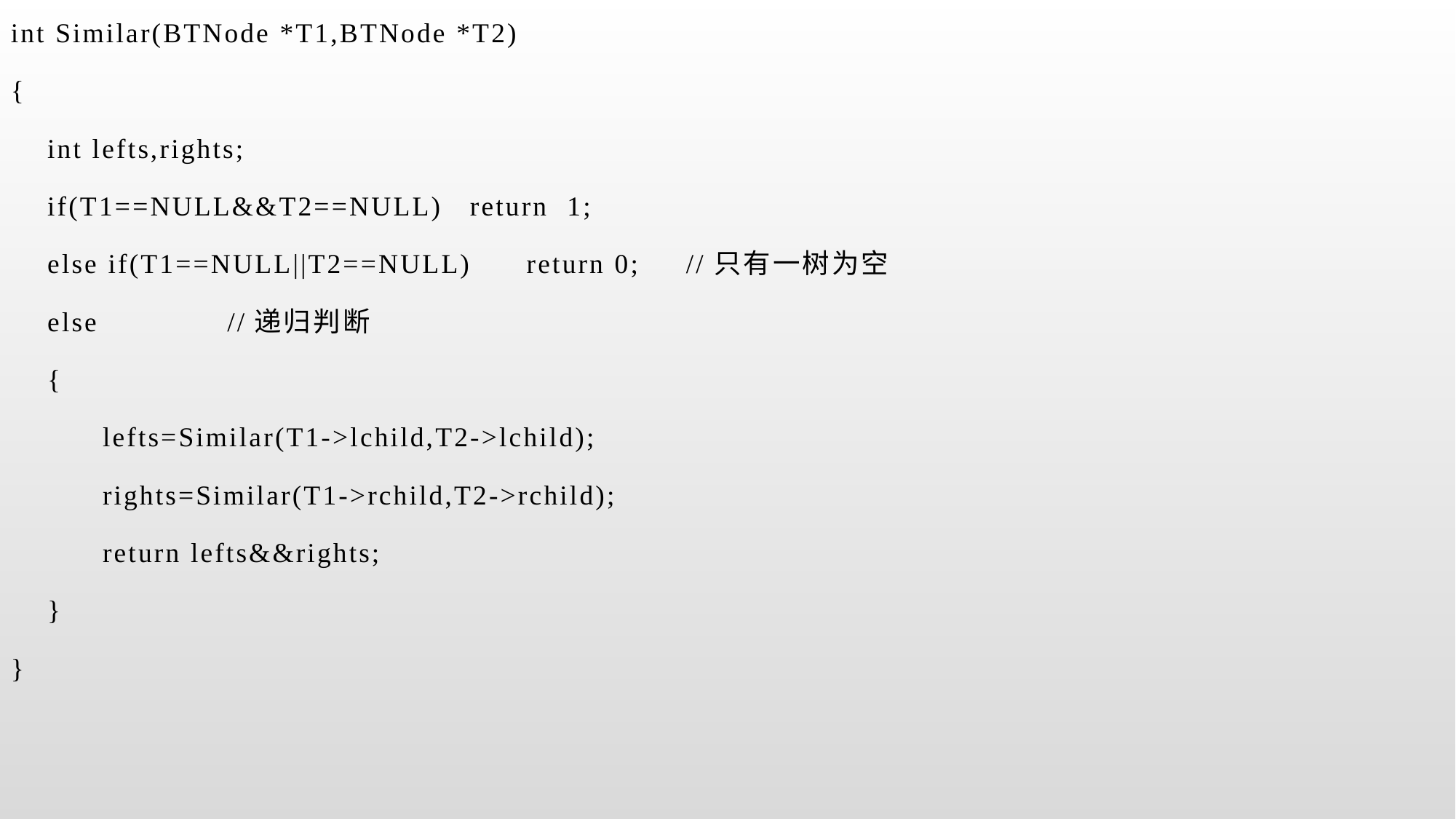

int Similar(BTNode *T1,BTNode *T2)
{
    int lefts,rights;
    if(T1==NULL&&T2==NULL)   return  1;
    else if(T1==NULL||T2==NULL)      return 0;     //只有一树为空
    else              //递归判断
    {
          lefts=Similar(T1->lchild,T2->lchild);
          rights=Similar(T1->rchild,T2->rchild);
          return lefts&&rights;
    }
}